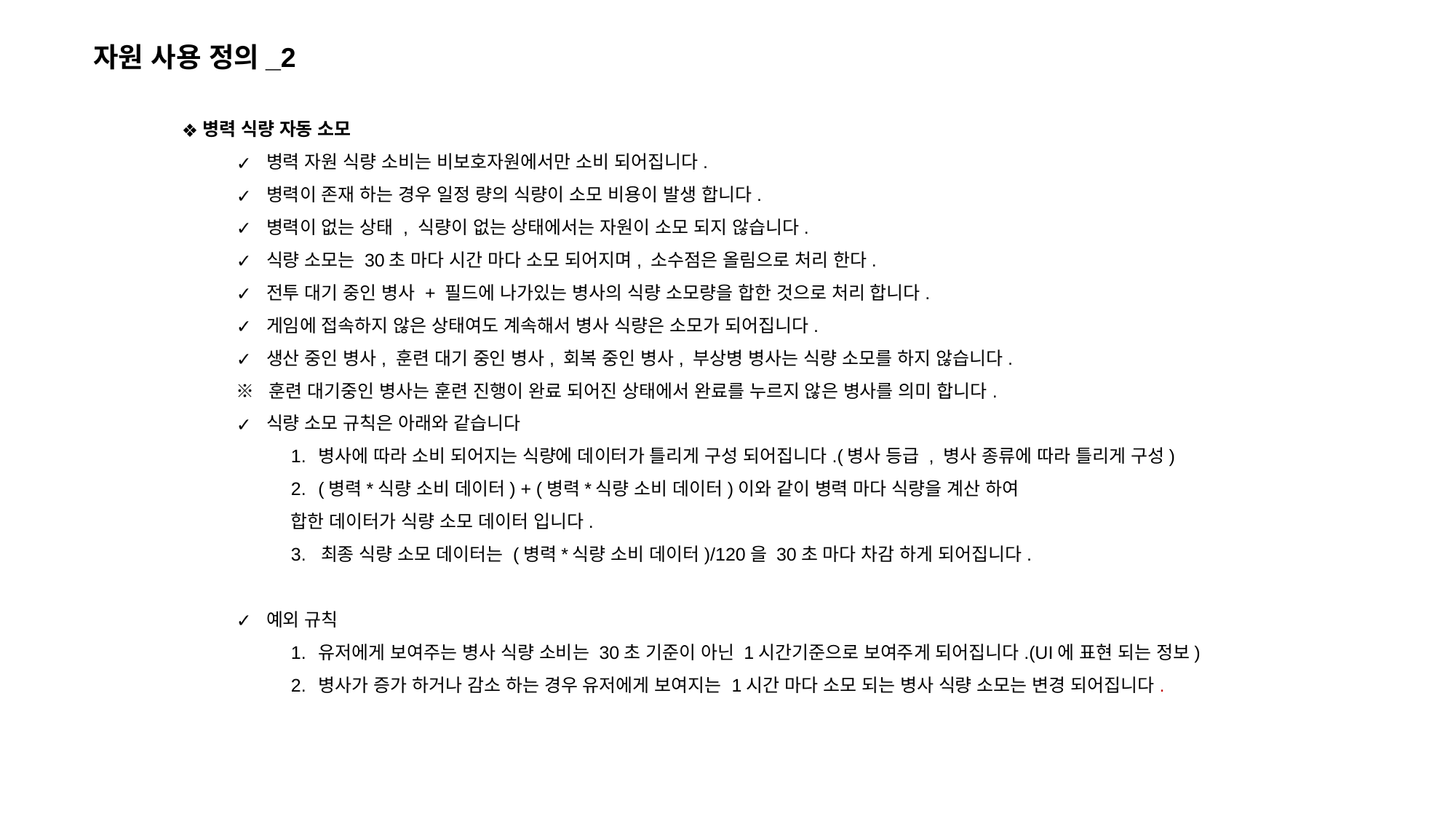

자원 사용 정의_2

병력 식량 자동 소모
 병력 자원 식량 소비는 비보호자원에서만 소비 되어집니다.
 병력이 존재 하는 경우 일정 량의 식량이 소모 비용이 발생 합니다.
 병력이 없는 상태 , 식량이 없는 상태에서는 자원이 소모 되지 않습니다.
 식량 소모는 30초 마다 시간 마다 소모 되어지며, 소수점은 올림으로 처리 한다.
 전투 대기 중인 병사 + 필드에 나가있는 병사의 식량 소모량을 합한 것으로 처리 합니다.
 게임에 접속하지 않은 상태여도 계속해서 병사 식량은 소모가 되어집니다.
 생산 중인 병사, 훈련 대기 중인 병사, 회복 중인 병사, 부상병 병사는 식량 소모를 하지 않습니다.
※  훈련 대기중인 병사는 훈련 진행이 완료 되어진 상태에서 완료를 누르지 않은 병사를 의미 합니다.
 식량 소모 규칙은 아래와 같습니다
병사에 따라 소비 되어지는 식량에 데이터가 틀리게 구성 되어집니다.(병사 등급 , 병사 종류에 따라 틀리게 구성)
(병력*식량 소비 데이터) + (병력*식량 소비 데이터)이와 같이 병력 마다 식량을 계산 하여
합한 데이터가 식량 소모 데이터 입니다.
3.  최종 식량 소모 데이터는 (병력*식량 소비 데이터)/120을 30초 마다 차감 하게 되어집니다.

 예외 규칙
유저에게 보여주는 병사 식량 소비는 30초 기준이 아닌 1시간기준으로 보여주게 되어집니다.(UI에 표현 되는 정보)
병사가 증가 하거나 감소 하는 경우 유저에게 보여지는 1시간 마다 소모 되는 병사 식량 소모는 변경 되어집니다.